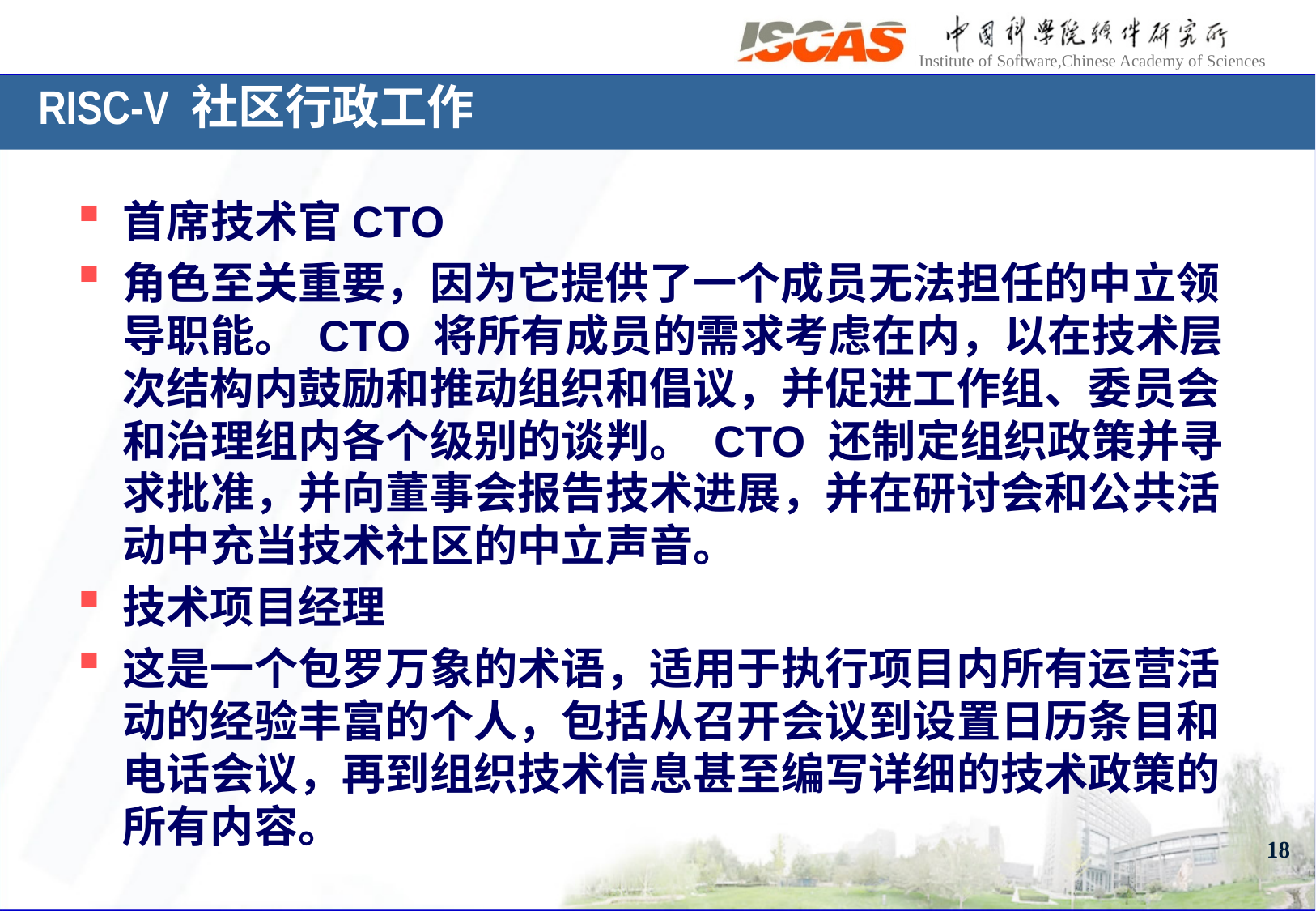

# RISC-V 社区行政工作
首席技术官CTO
角色至关重要，因为它提供了一个成员无法担任的中立领导职能。 CTO 将所有成员的需求考虑在内，以在技术层次结构内鼓励和推动组织和倡议，并促进工作组、委员会和治理组内各个级别的谈判。 CTO 还制定组织政策并寻求批准，并向董事会报告技术进展，并在研讨会和公共活动中充当技术社区的中立声音。
技术项目经理
这是一个包罗万象的术语，适用于执行项目内所有运营活动的经验丰富的个人，包括从召开会议到设置日历条目和电话会议，再到组织技术信息甚至编写详细的技术政策的所有内容。
18